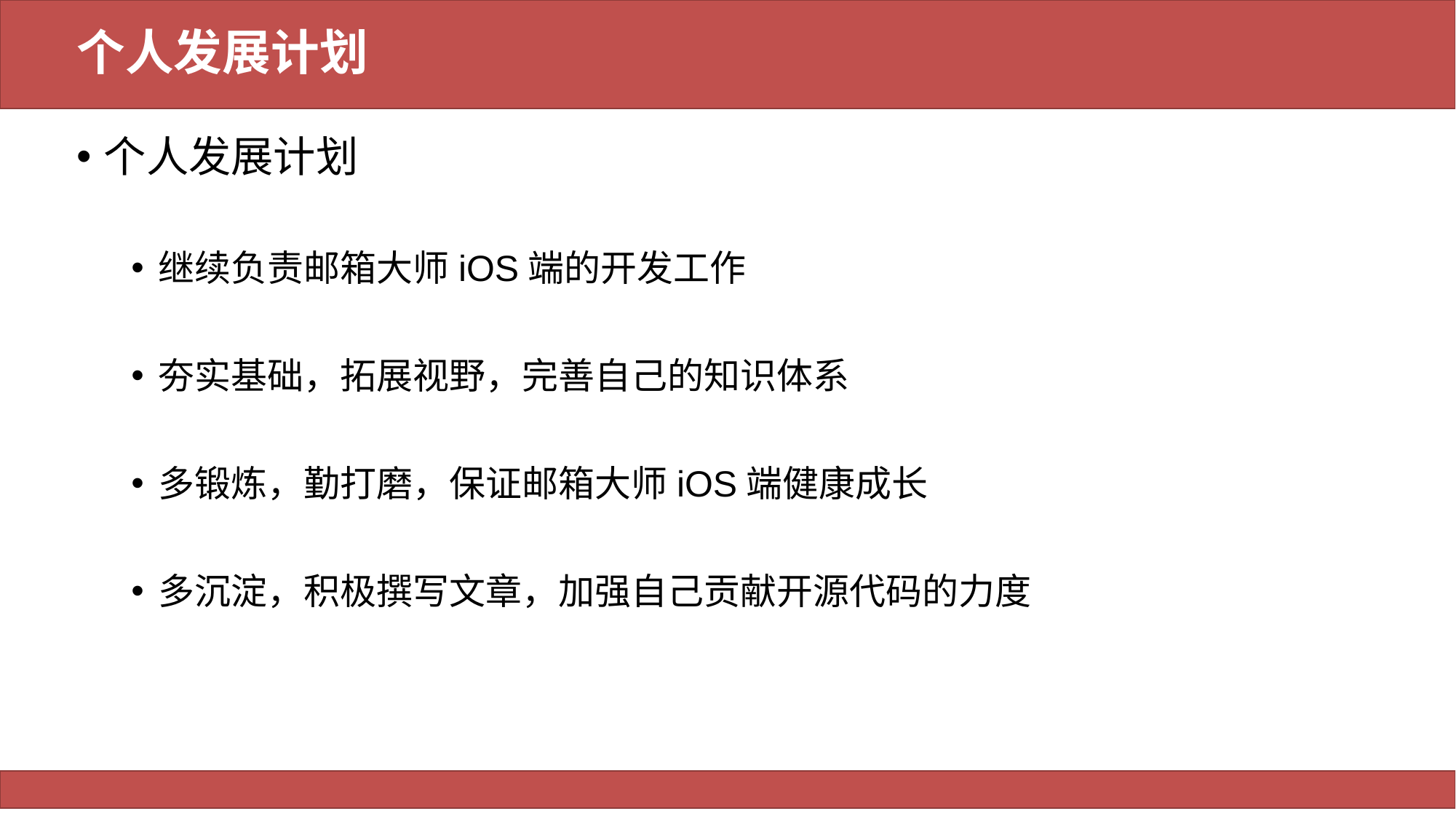

# 个人发展计划
个人发展计划

继续负责邮箱大师iOS端的开发工作

夯实基础，拓展视野，完善自己的知识体系

多锻炼，勤打磨，保证邮箱大师iOS端健康成长

多沉淀，积极撰写文章，加强自己贡献开源代码的力度